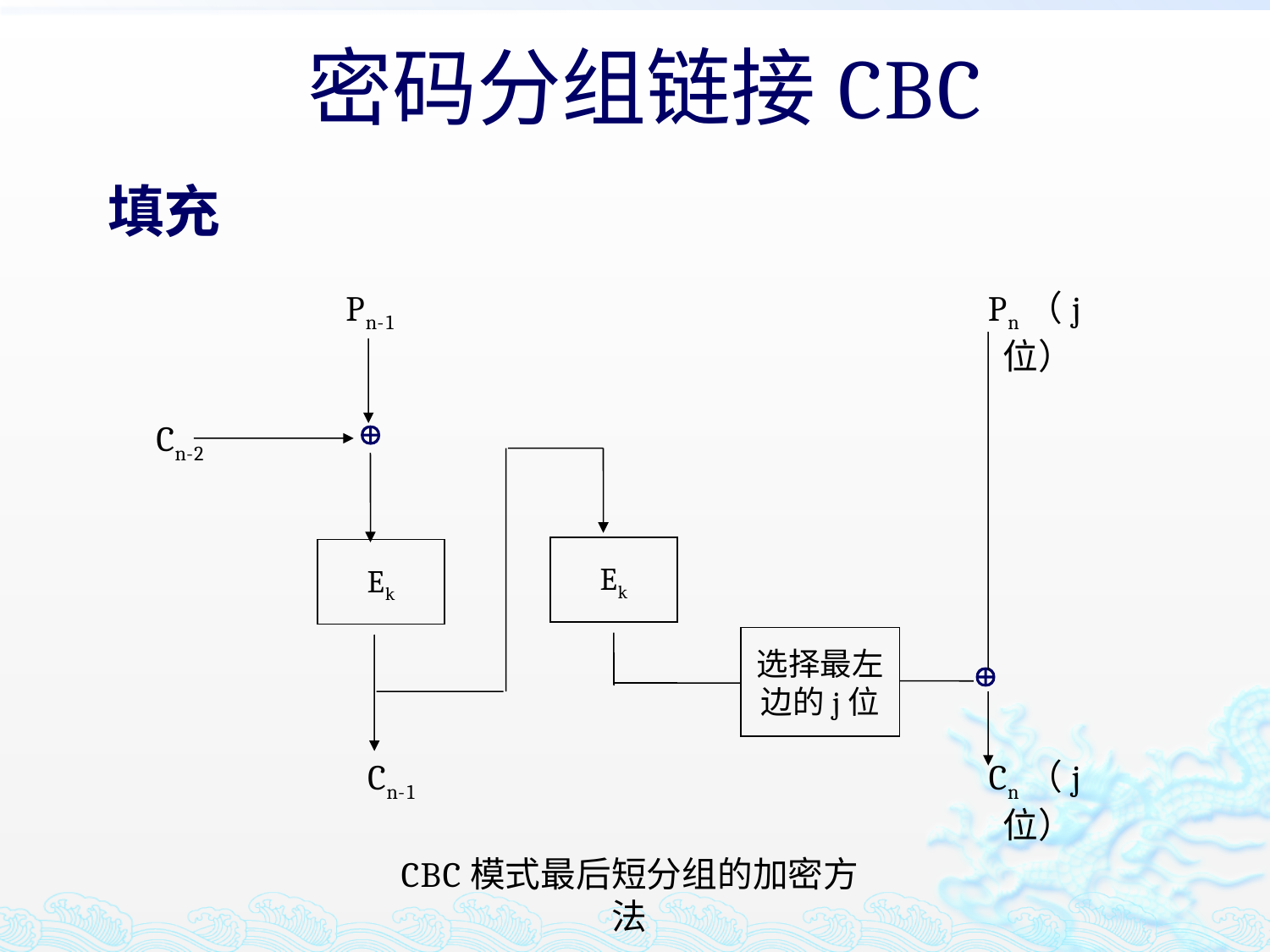

密码分组链接CBC
填充

Pn-1
Pn（j位）

⊕
Cn-2

Ek
Ek
选择最左边的j位

⊕

Cn-1
Cn（j位）
CBC模式最后短分组的加密方法